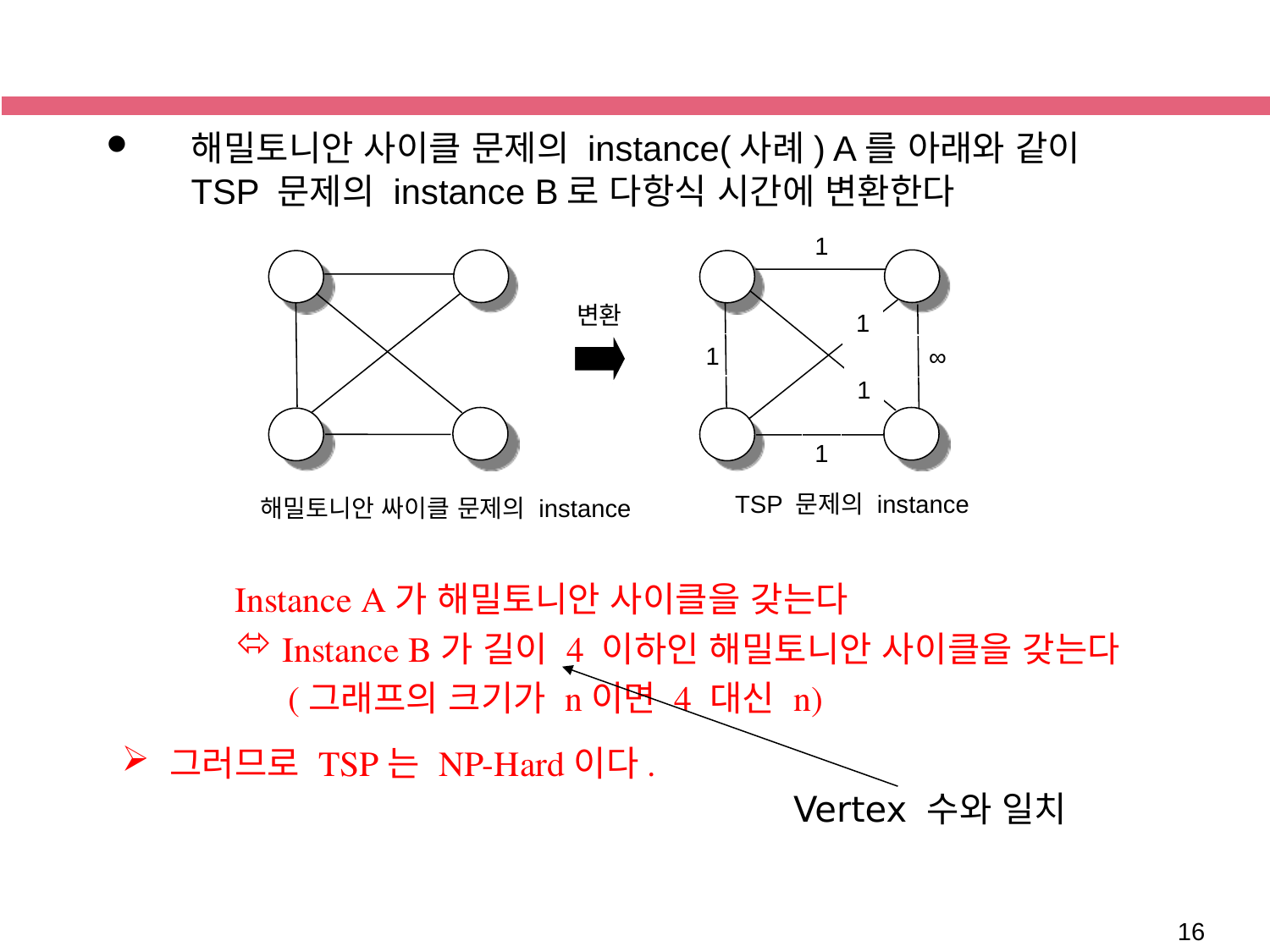

해밀토니안 사이클 문제의 instance(사례) A를 아래와 같이 TSP 문제의 instance B로 다항식 시간에 변환한다
1

변환

1

1
∞
1

1

TSP 문제의 instance
해밀토니안 싸이클 문제의 instance
Instance A가 해밀토니안 사이클을 갖는다
Instance B가 길이 4 이하인 해밀토니안 사이클을 갖는다
      (그래프의 크기가 n이면 4 대신 n)

그러므로 TSP는 NP-Hard이다.

Vertex 수와 일치